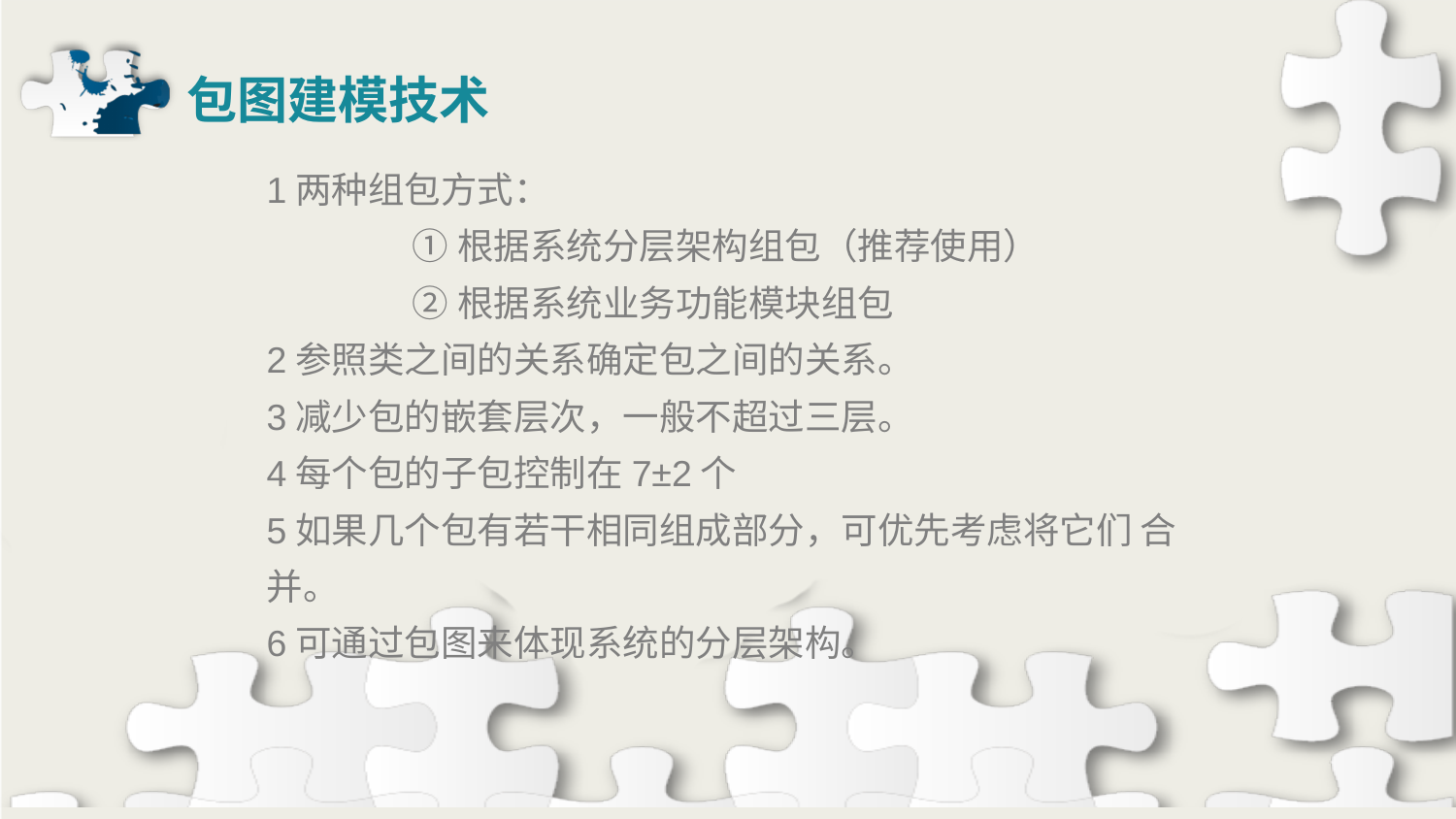

包图建模技术
1两种组包方式：
	①根据系统分层架构组包（推荐使用）
	②根据系统业务功能模块组包
2参照类之间的关系确定包之间的关系。
3减少包的嵌套层次，一般不超过三层。
4每个包的子包控制在7±2个
5如果几个包有若干相同组成部分，可优先考虑将它们	合并。
6可通过包图来体现系统的分层架构。